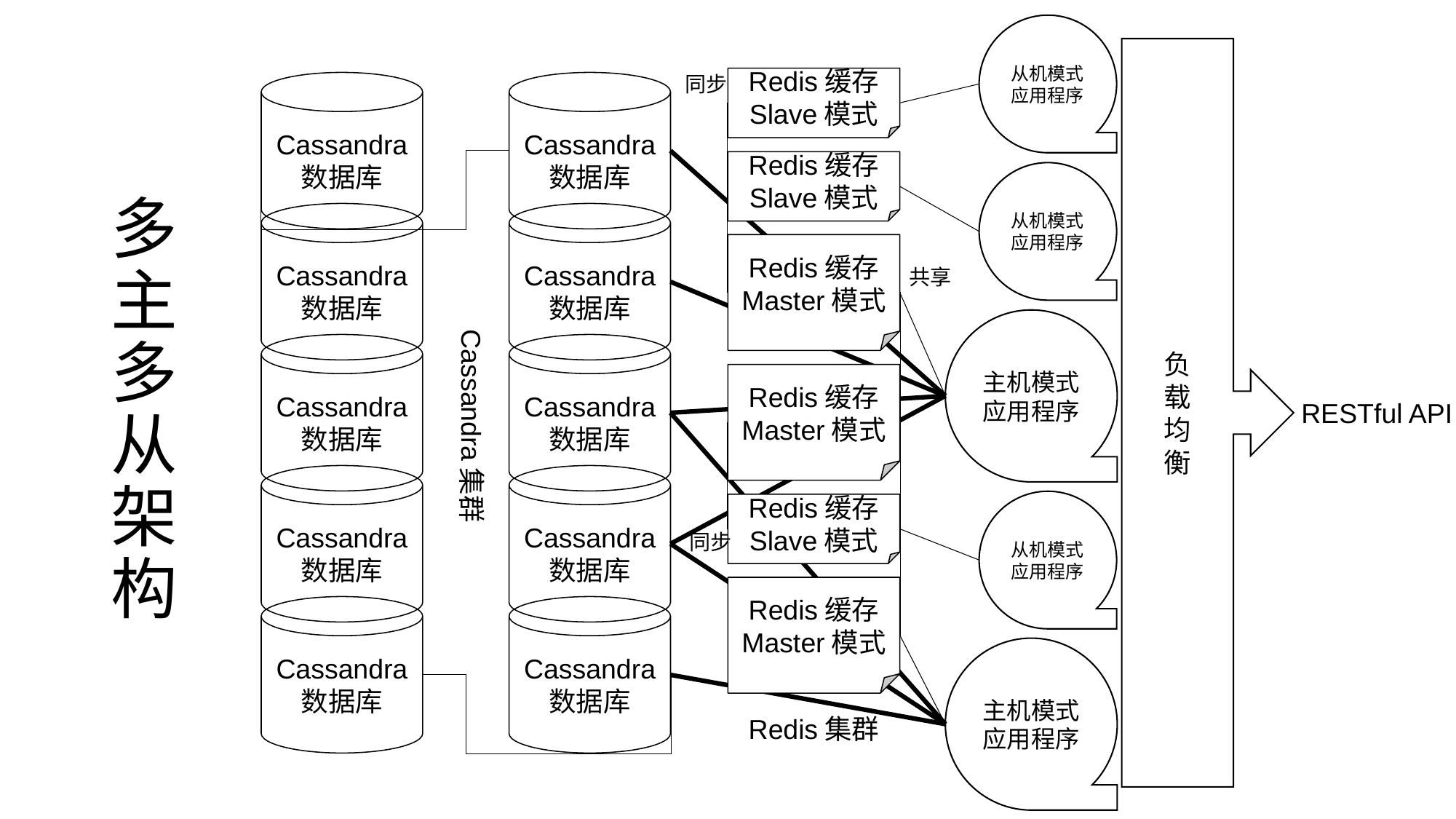

从机模式
应用程序
负
载
均
衡
# 多主多从架构
同步
Redis缓存
Slave模式
Redis缓存
Slave模式
Redis缓存
Master模式
共享
Redis缓存
Master模式
Redis缓存
Slave模式
同步
Redis缓存
Master模式
Redis集群
Cassandra
数据库
Cassandra
数据库
Cassandra
数据库
Cassandra
数据库
Cassandra集群
Cassandra
数据库
Cassandra
数据库
Cassandra
数据库
Cassandra
数据库
Cassandra
数据库
Cassandra
数据库
从机模式
应用程序
主机模式
应用程序
RESTful API
从机模式
应用程序
主机模式
应用程序